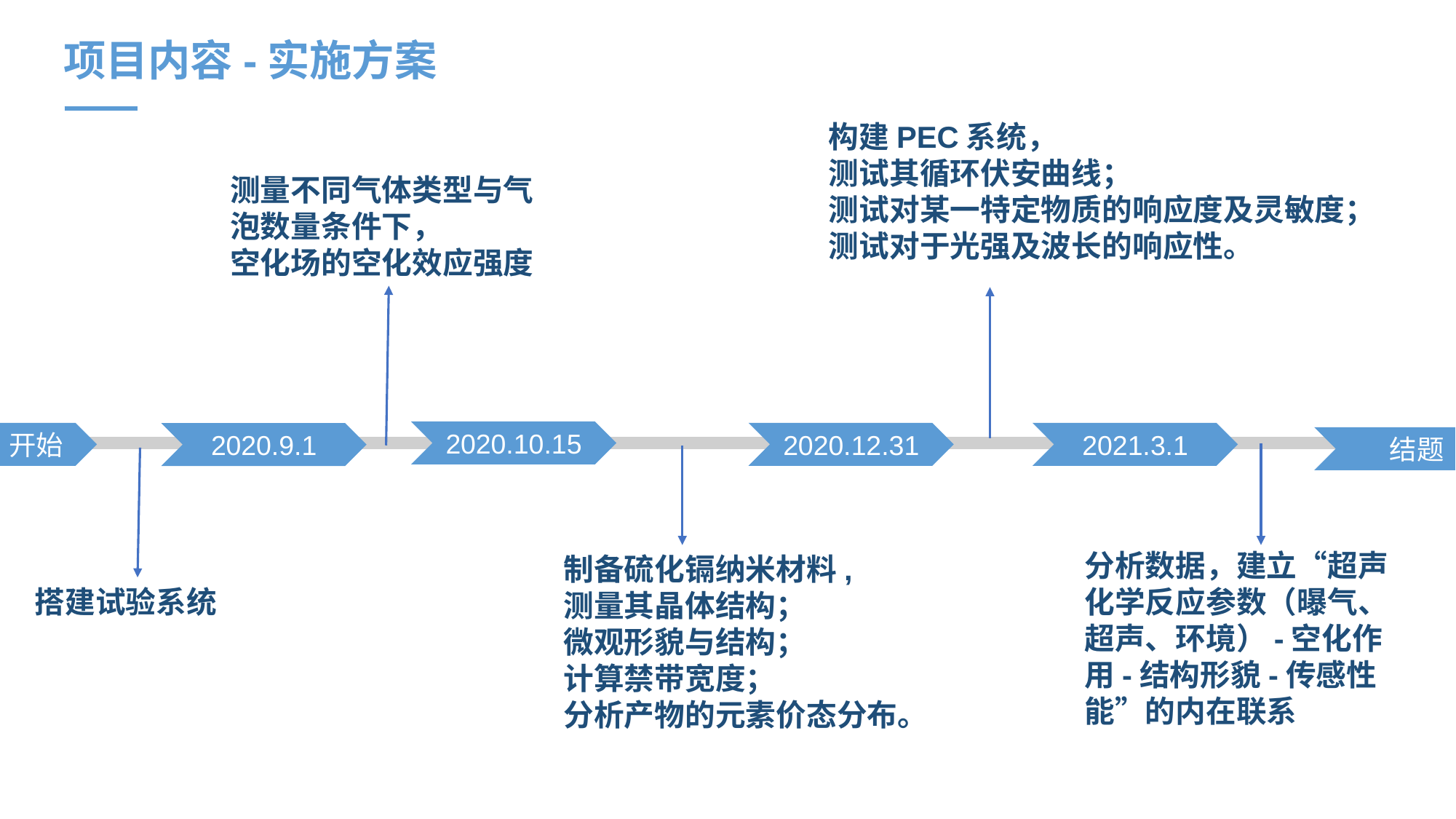

项目内容-实施方案
构建PEC系统，
测试其循环伏安曲线；
测试对某一特定物质的响应度及灵敏度；
测试对于光强及波长的响应性。
测量不同气体类型与气泡数量条件下，
空化场的空化效应强度
2020.10.15
开始
2020.12.31
2021.3.1
2020.9.1
结题
分析数据，建立“超声化学反应参数（曝气、超声、环境）-空化作用-结构形貌-传感性能”的内在联系
制备硫化镉纳米材料,
测量其晶体结构；
微观形貌与结构；
计算禁带宽度；
分析产物的元素价态分布。
搭建试验系统
合作QQ： 243001978